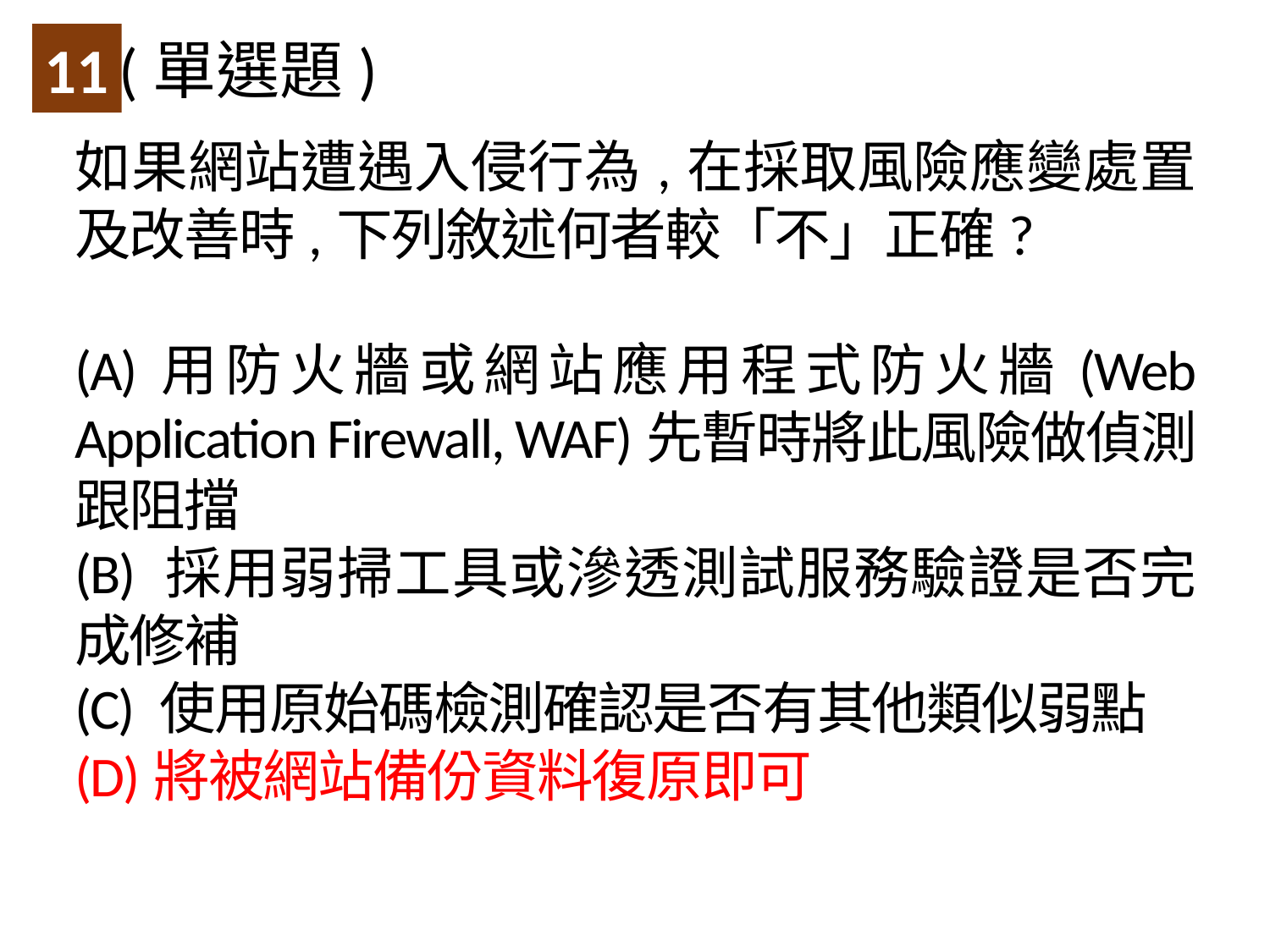

(單選題)
11
如果網站遭遇入侵行為,在採取風險應變處置及改善時,下列敘述何者較「不」正確?

(A)用防火牆或網站應用程式防火牆(Web Application Firewall, WAF)先暫時將此風險做偵測跟阻擋
(B) 採用弱掃工具或滲透測試服務驗證是否完成修補
(C) 使用原始碼檢測確認是否有其他類似弱點
(D)將被網站備份資料復原即可